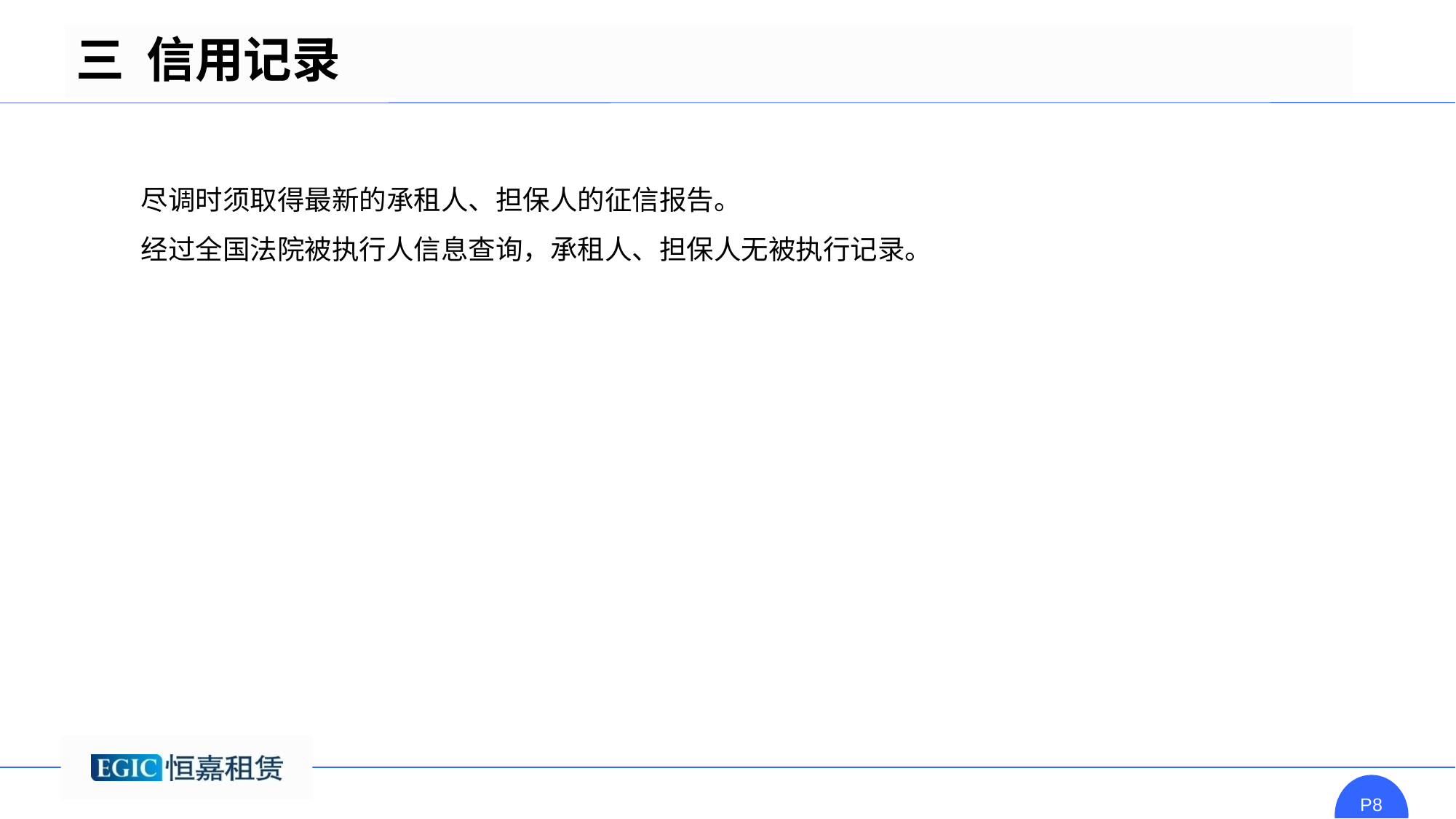

三  信用记录
尽调时须取得最新的承租人、担保人的征信报告。
经过全国法院被执行人信息查询，承租人、担保人无被执行记录。